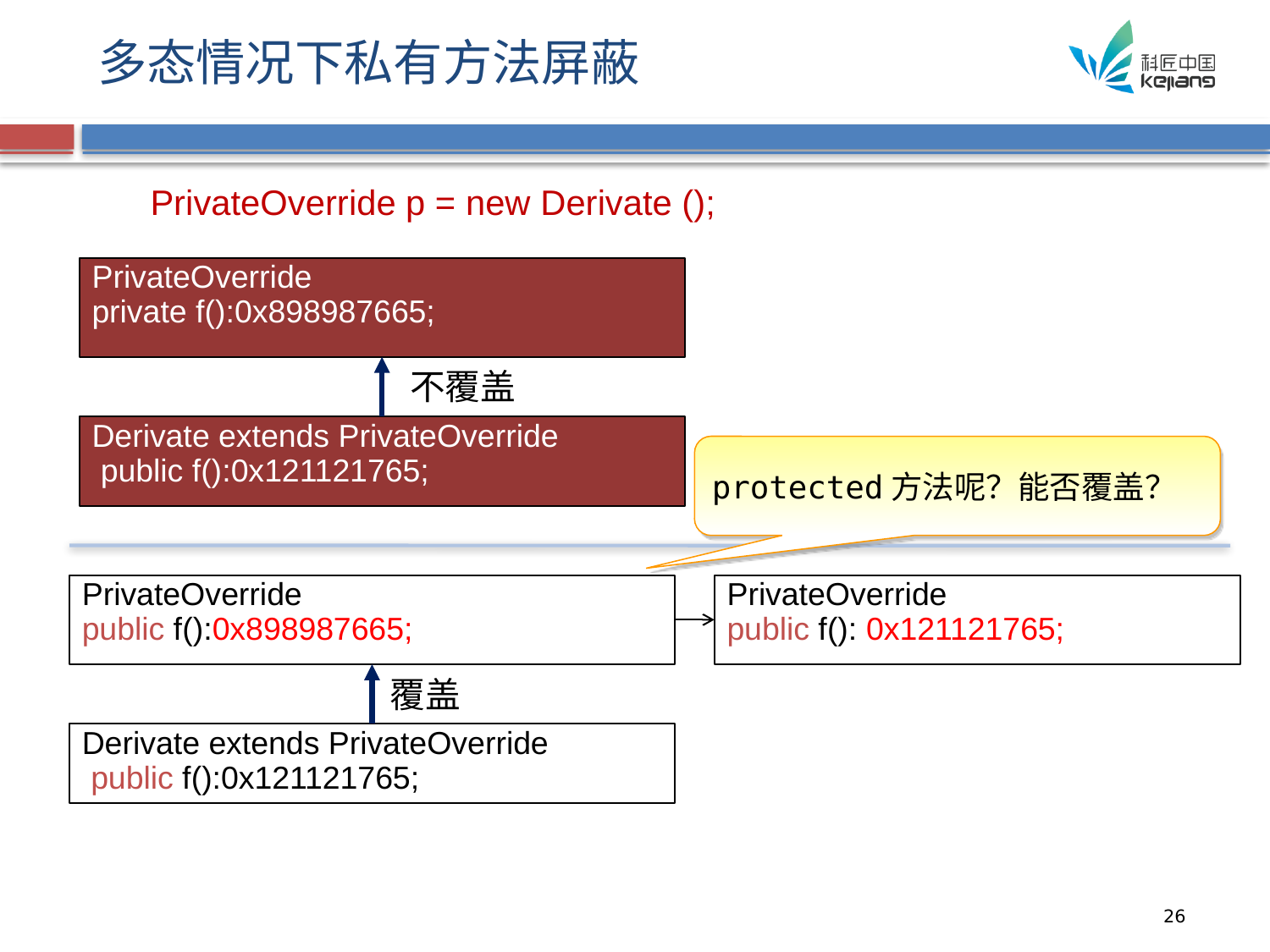

# 多态情况下私有方法屏蔽
PrivateOverride p = new Derivate ();
PrivateOverride
private f():0x898987665;
不覆盖
Derivate extends PrivateOverride
 public f():0x121121765;
protected方法呢？能否覆盖？
PrivateOverride
public f():0x898987665;
PrivateOverride
public f(): 0x121121765;
覆盖
Derivate extends PrivateOverride
 public f():0x121121765;
26